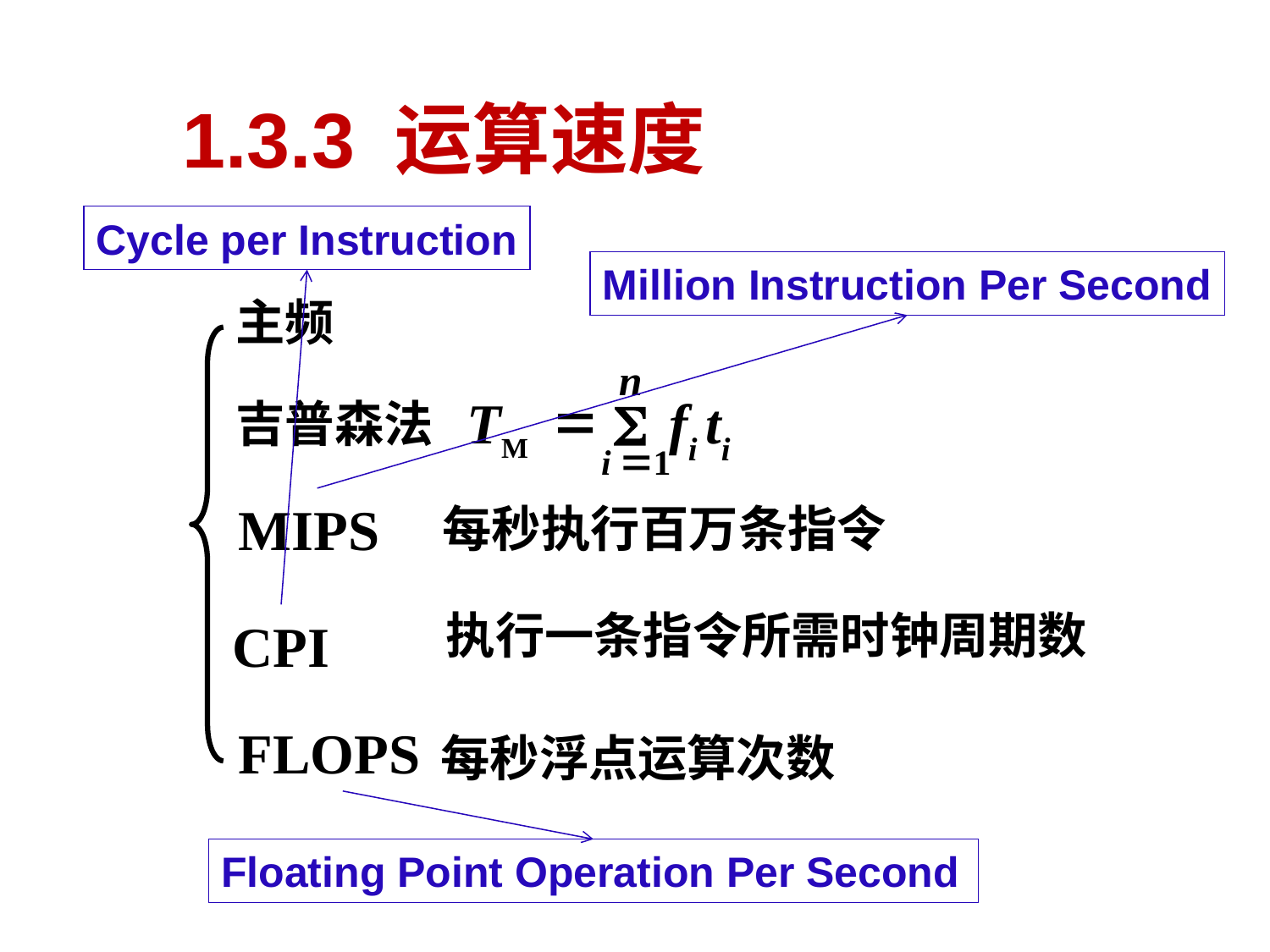

# 1.3.3 运算速度
Cycle per Instruction
Million Instruction Per Second
主频

n
=
TM
fi ti
i =1
Σ
吉普森法
MIPS
每秒执行百万条指令
执行一条指令所需时钟周期数
CPI
FLOPS
每秒浮点运算次数
Floating Point Operation Per Second